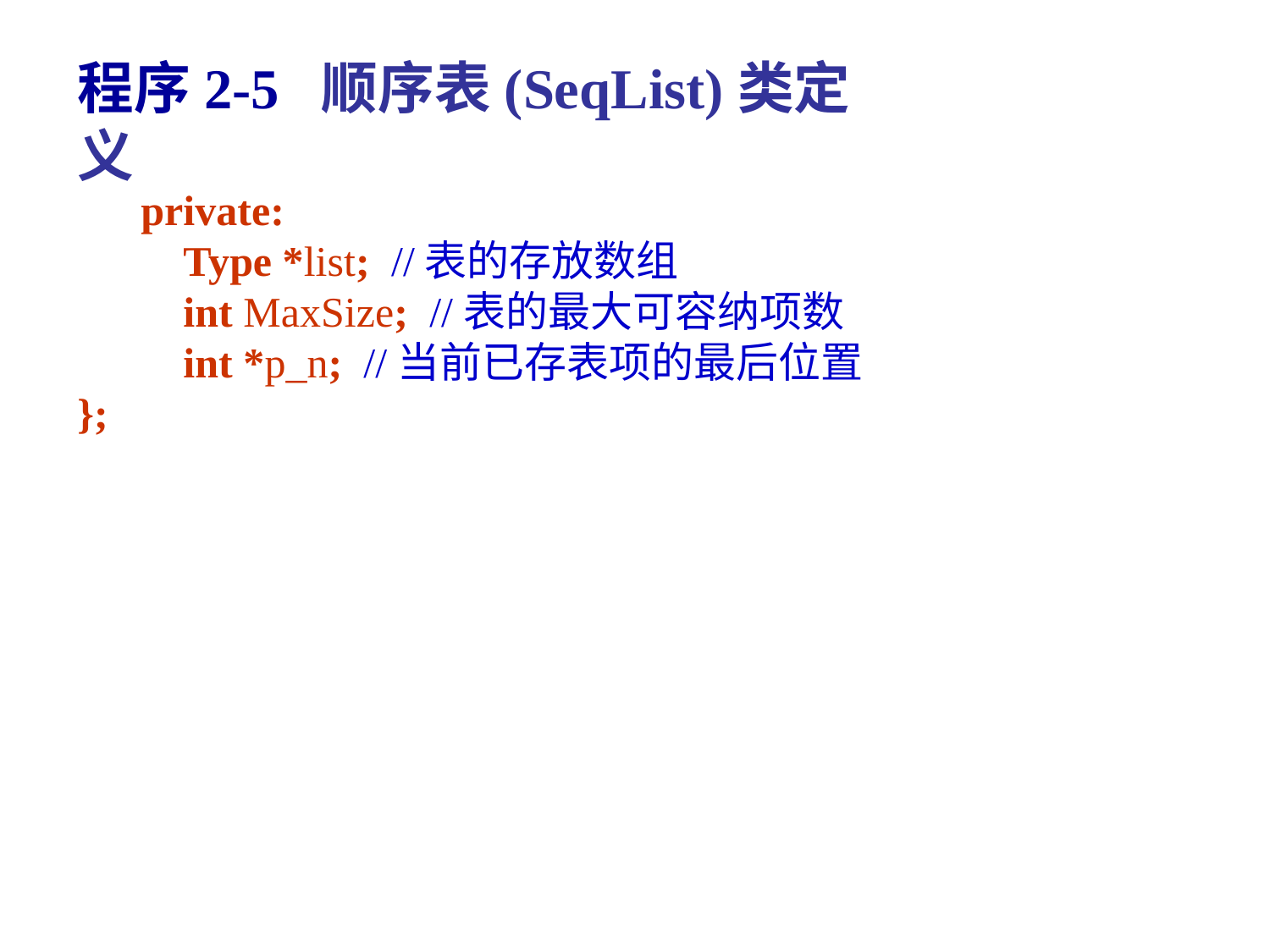

程序2-5  顺序表(SeqList)类定义

      private:
          Type *list;  //表的存放数组
          int MaxSize;  //表的最大可容纳项数
          int *p_n;  //当前已存表项的最后位置
};

50